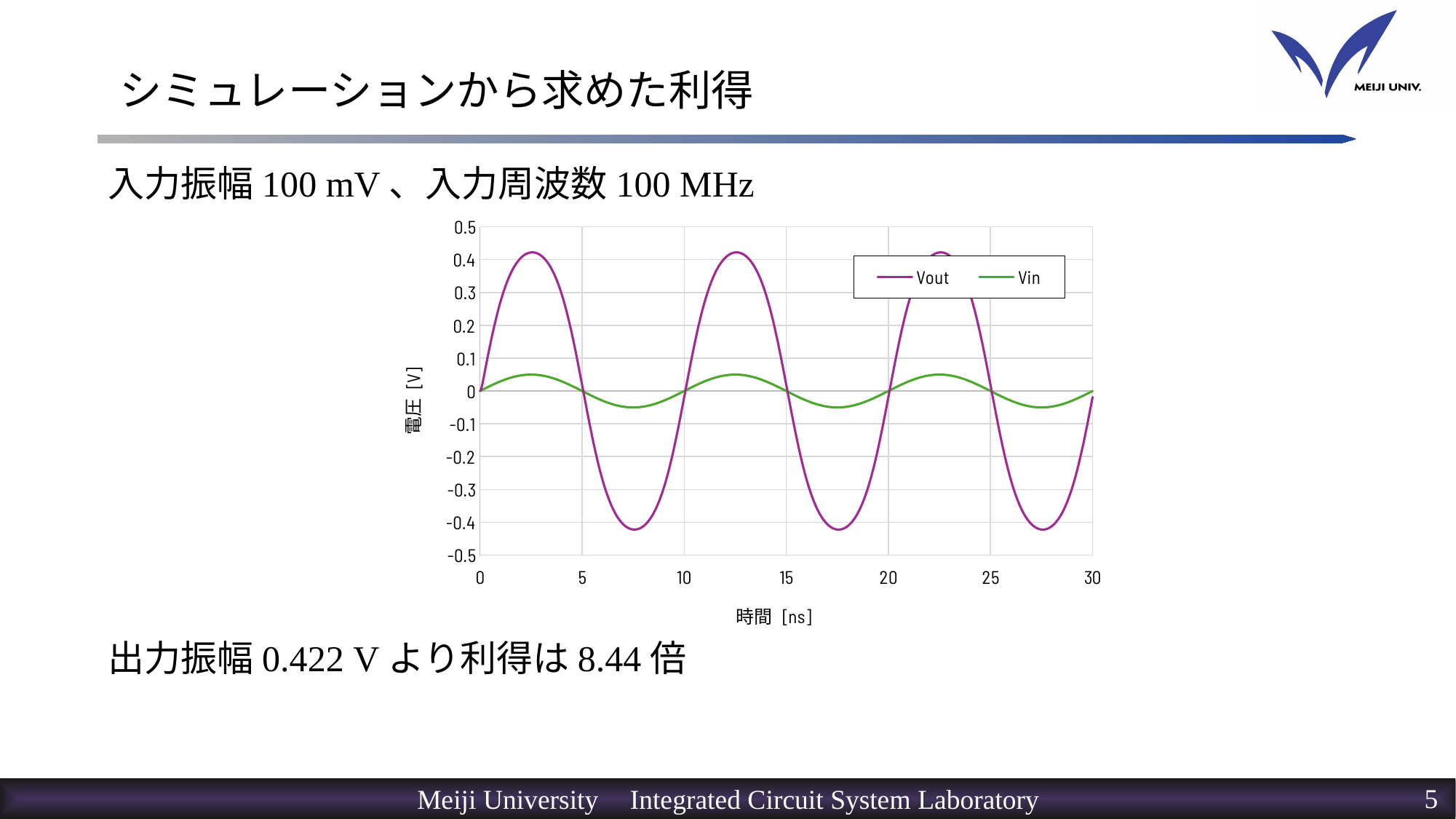

# シミュレーションから求めた利得
入力振幅100 mV、入力周波数100 MHz

出力振幅0.422 Vより利得は8.44倍

### Chart

| Category | Vout | Vin |
|---|---|---|